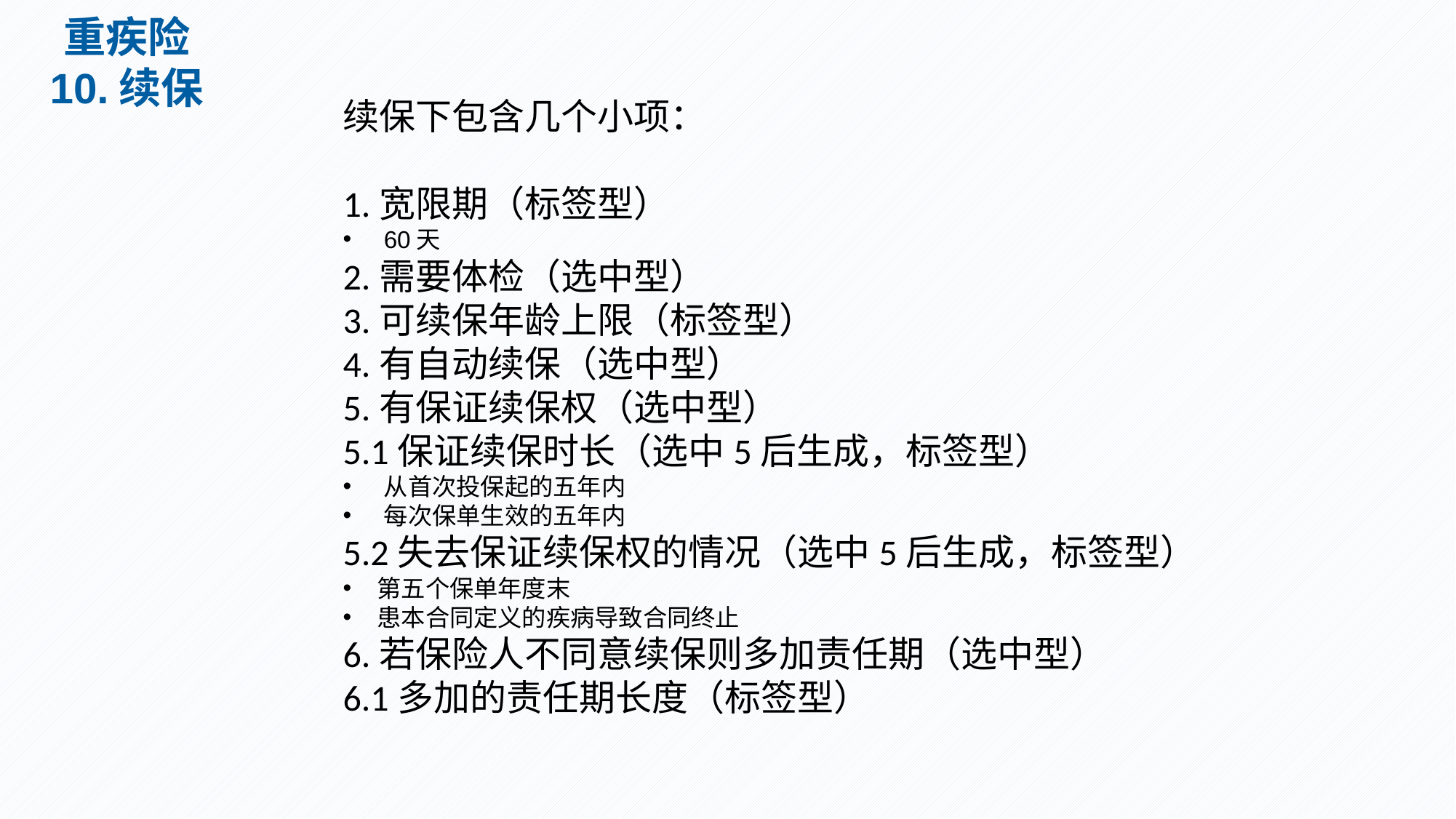

重疾险
10.续保
续保下包含几个小项：

1.宽限期（标签型）
60天
2.需要体检（选中型）
3.可续保年龄上限（标签型）
4.有自动续保（选中型）
5.有保证续保权（选中型）
5.1保证续保时长（选中5后生成，标签型）
从首次投保起的五年内
每次保单生效的五年内
5.2失去保证续保权的情况（选中5后生成，标签型）
第五个保单年度末
患本合同定义的疾病导致合同终止
6.若保险人不同意续保则多加责任期（选中型）
6.1多加的责任期长度（标签型）